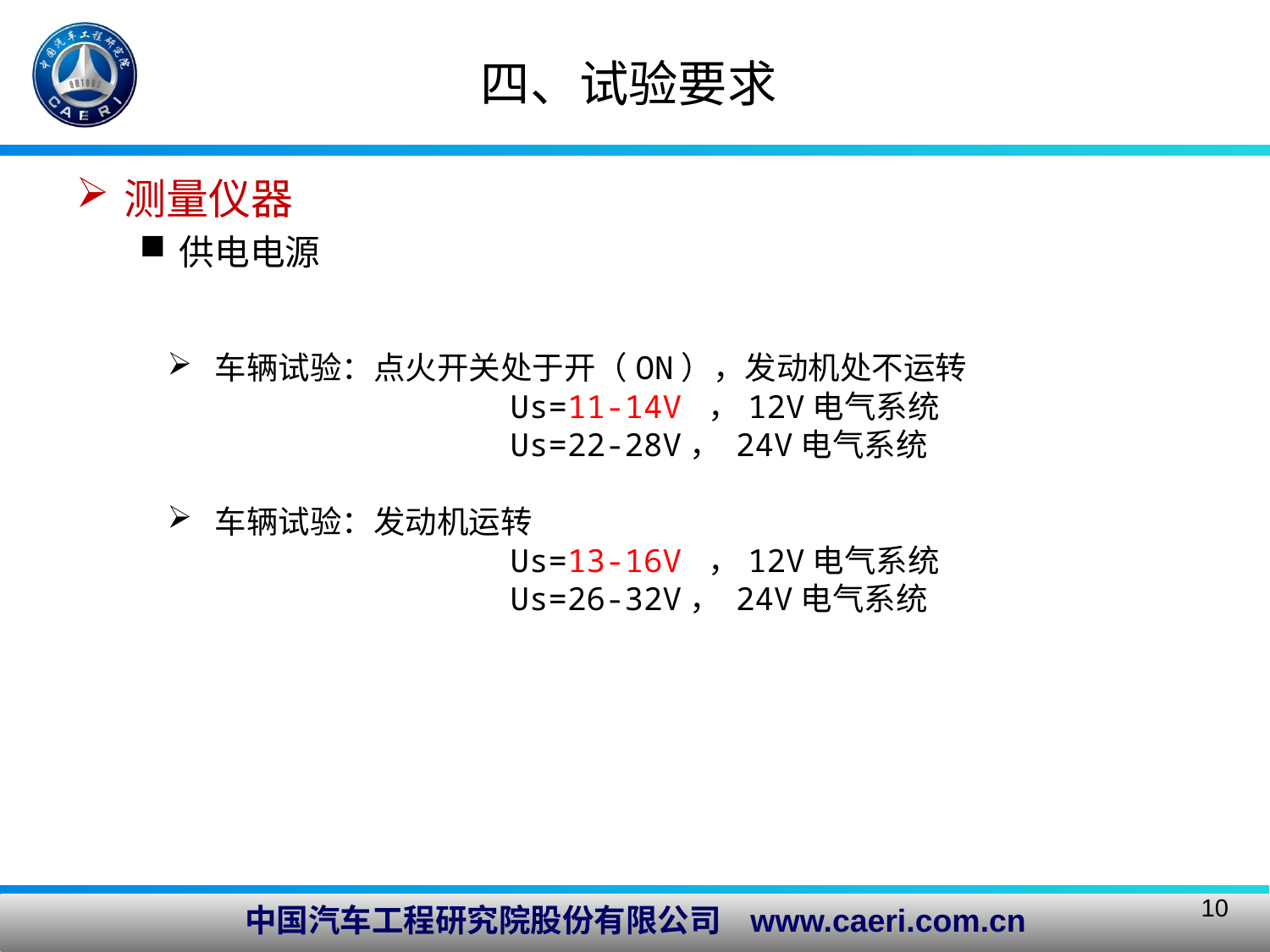

四、试验要求
测量仪器
供电电源
车辆试验：点火开关处于开（ON），发动机处不运转
                  Us=11-14V ，12V电气系统
                  Us=22-28V， 24V电气系统

车辆试验：发动机运转
                  Us=13-16V ，12V电气系统
                  Us=26-32V， 24V电气系统
10